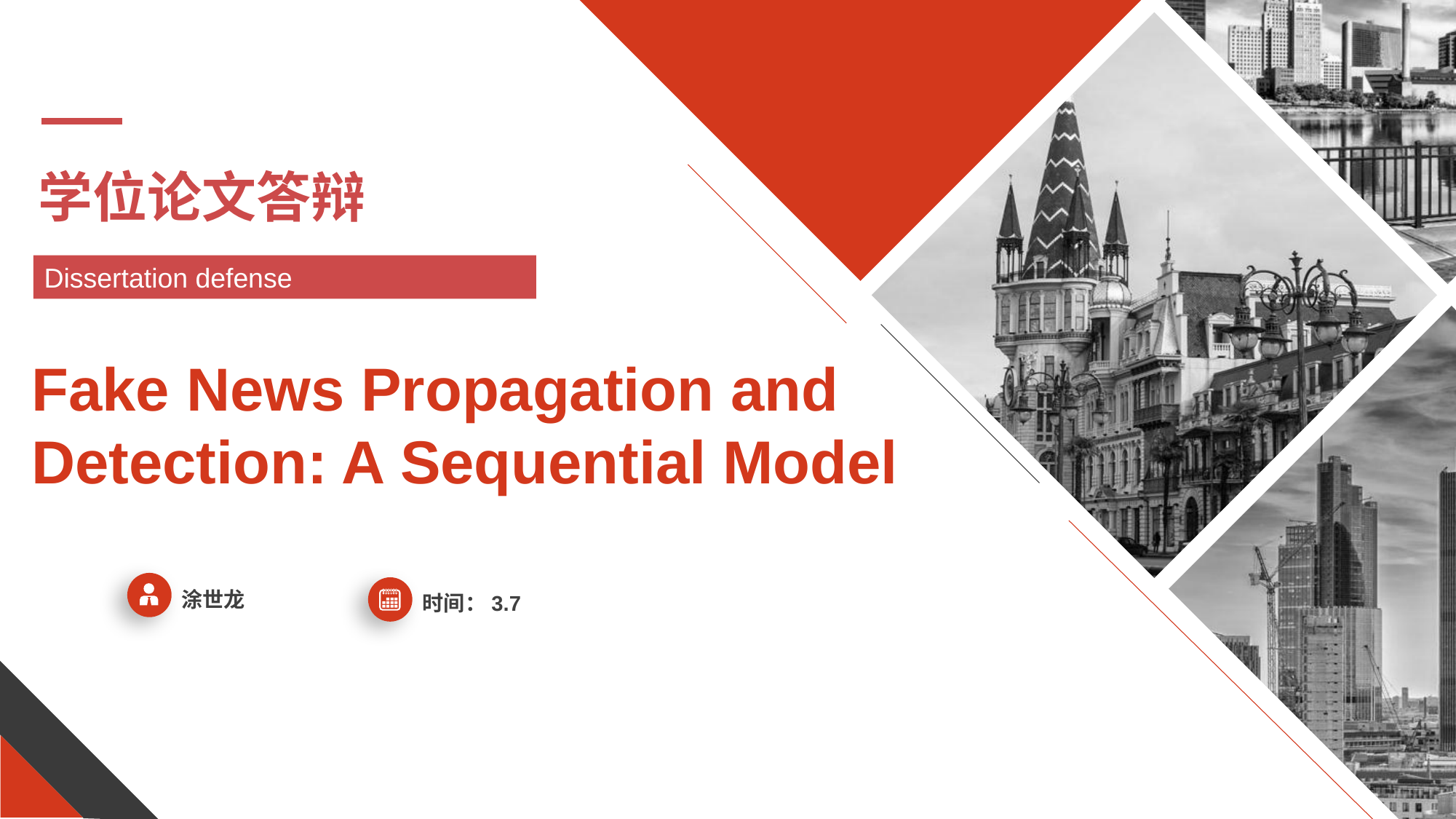

学位论文答辩
Dissertation defense

Fake News Propagation and Detection: A Sequential Model

涂世龙

时间：3.7